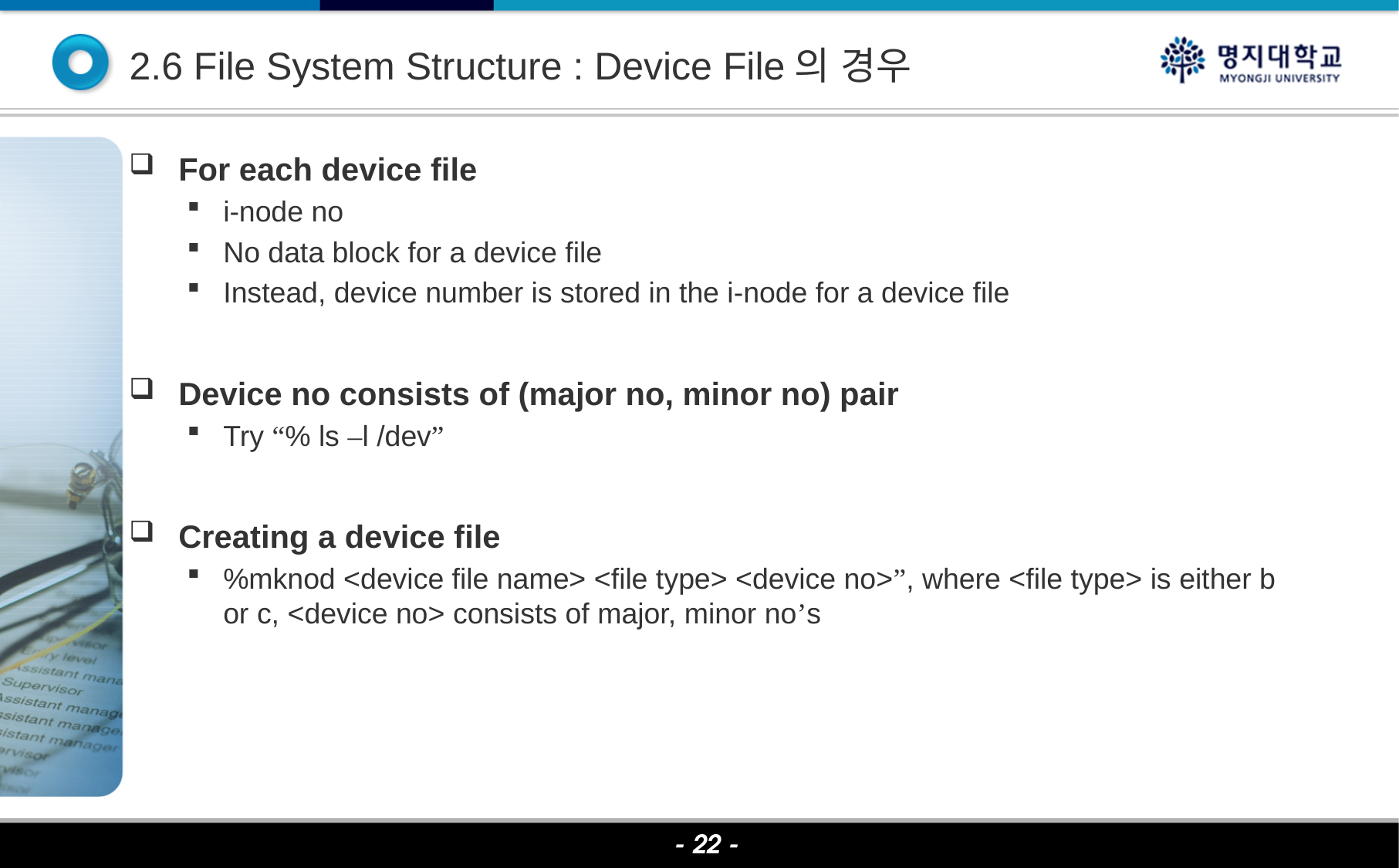

2.6 File System Structure : Device File의 경우
For each device file
i-node no
No data block for a device file
Instead, device number is stored in the i-node for a device file

Device no consists of (major no, minor no) pair
Try “% ls –l /dev”

Creating a device file
%mknod <device file name> <file type> <device no>”, where <file type> is either b or c, <device no> consists of major, minor no’s
- 22 -